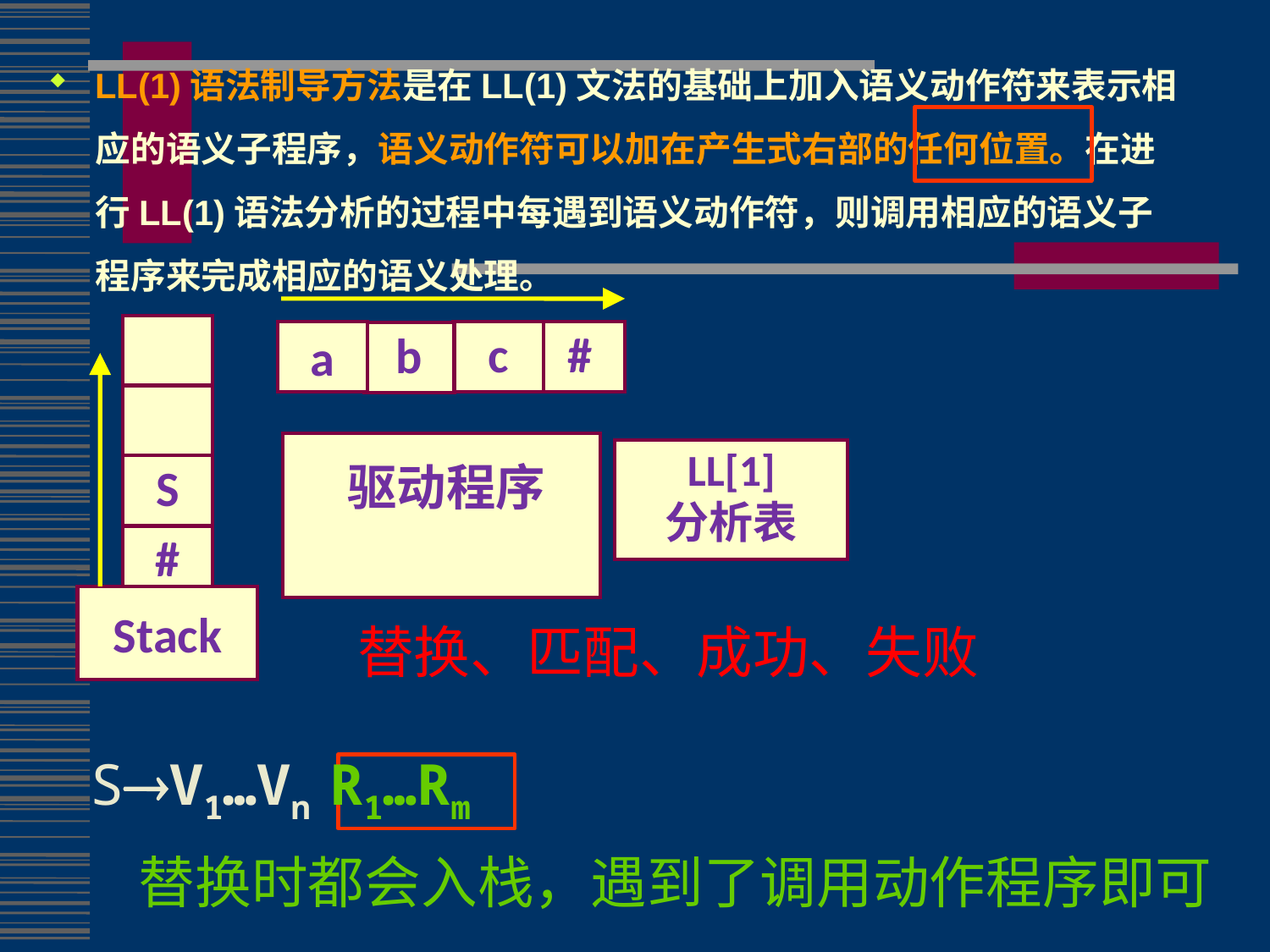

LL(1)语法制导方法是在LL(1)文法的基础上加入语义动作符来表示相应的语义子程序，语义动作符可以加在产生式右部的任何位置。在进行LL(1)语法分析的过程中每遇到语义动作符，则调用相应的语义子程序来完成相应的语义处理。

a
c
#
b

驱动程序

LL[1]
分析表
S

#
Stack
替换、匹配、成功、失败
S→V1…Vn R1…Rm

替换时都会入栈，遇到了调用动作程序即可